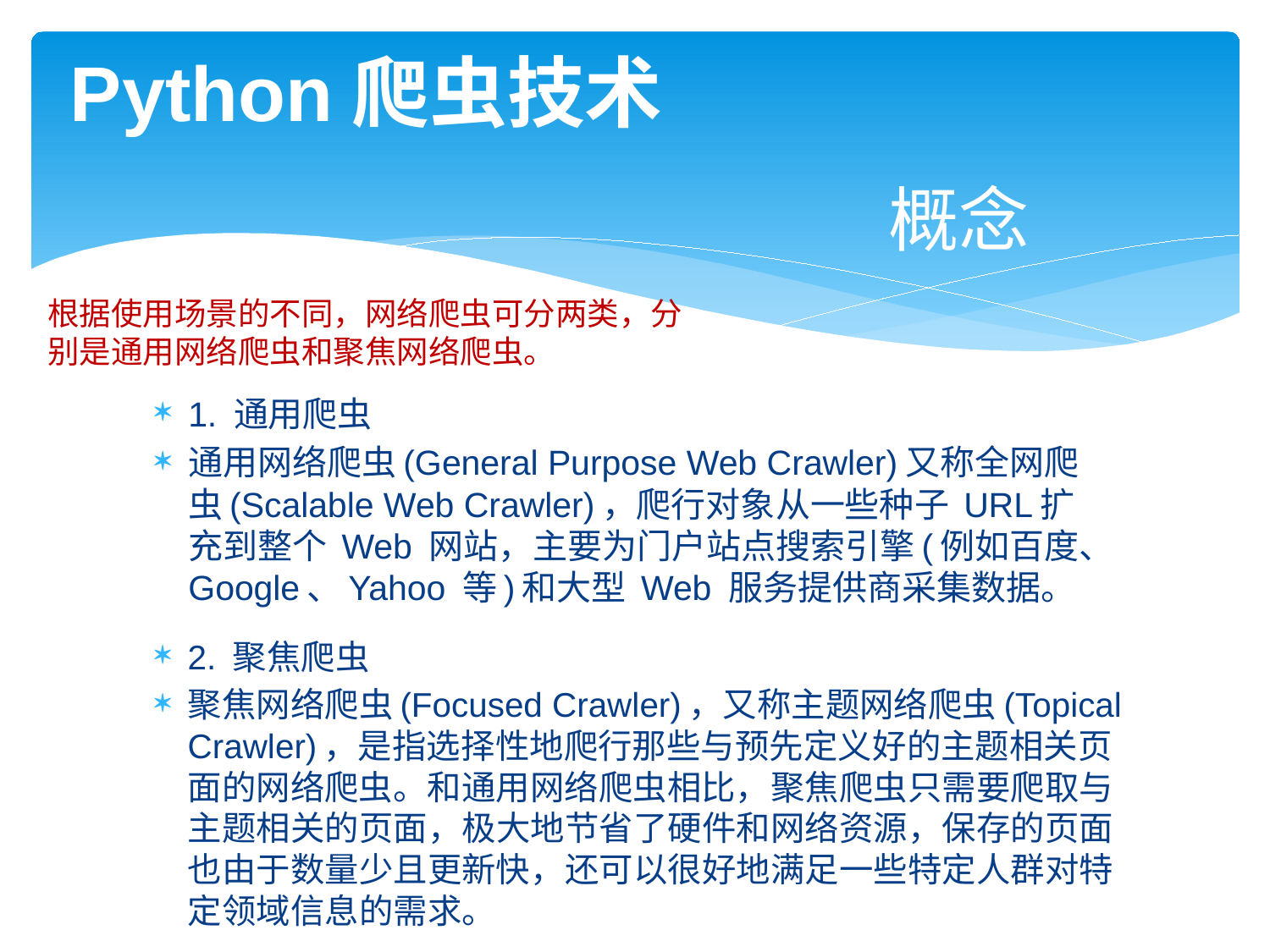

# Python爬虫技术
概念
根据使用场景的不同，网络爬虫可分两类，分别是通用网络爬虫和聚焦网络爬虫。

1. 通用爬虫
通用网络爬虫(General Purpose Web Crawler)又称全网爬虫(Scalable Web Crawler)，爬行对象从一些种子 URL扩充到整个 Web 网站，主要为门户站点搜索引擎(例如百度、Google、Yahoo 等)和大型 Web 服务提供商采集数据。

2. 聚焦爬虫
聚焦网络爬虫(Focused Crawler)，又称主题网络爬虫(Topical Crawler)，是指选择性地爬行那些与预先定义好的主题相关页面的网络爬虫。和通用网络爬虫相比，聚焦爬虫只需要爬取与主题相关的页面，极大地节省了硬件和网络资源，保存的页面也由于数量少且更新快，还可以很好地满足一些特定人群对特定领域信息的需求。